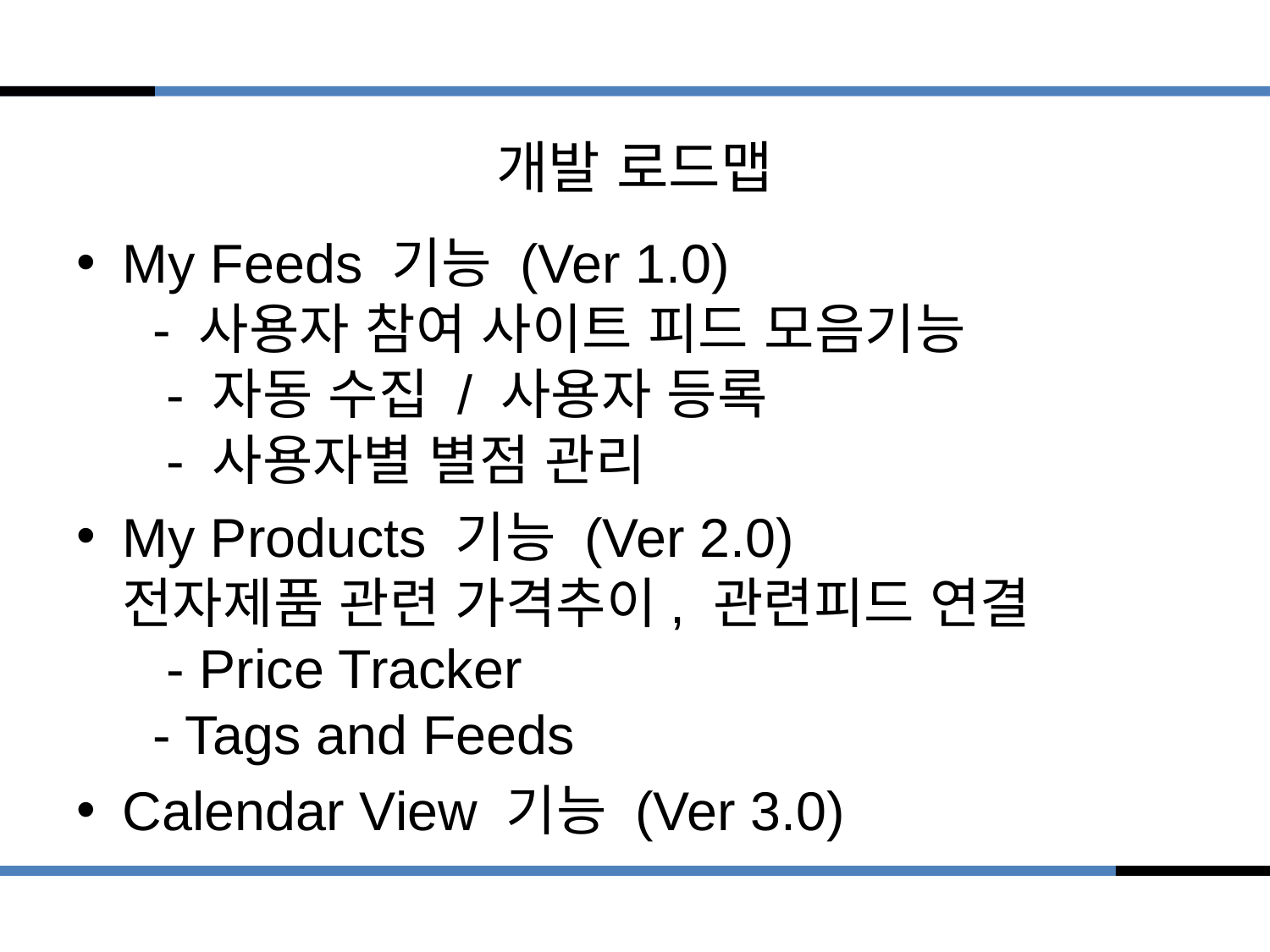

# 개발 로드맵
My Feeds 기능 (Ver 1.0)
  - 사용자 참여 사이트 피드 모음기능
  - 자동 수집 / 사용자 등록
  - 사용자별 별점 관리
My Products 기능 (Ver 2.0)
전자제품 관련 가격추이, 관련피드 연결
  - Price Tracker
  - Tags and Feeds
Calendar View 기능 (Ver 3.0)